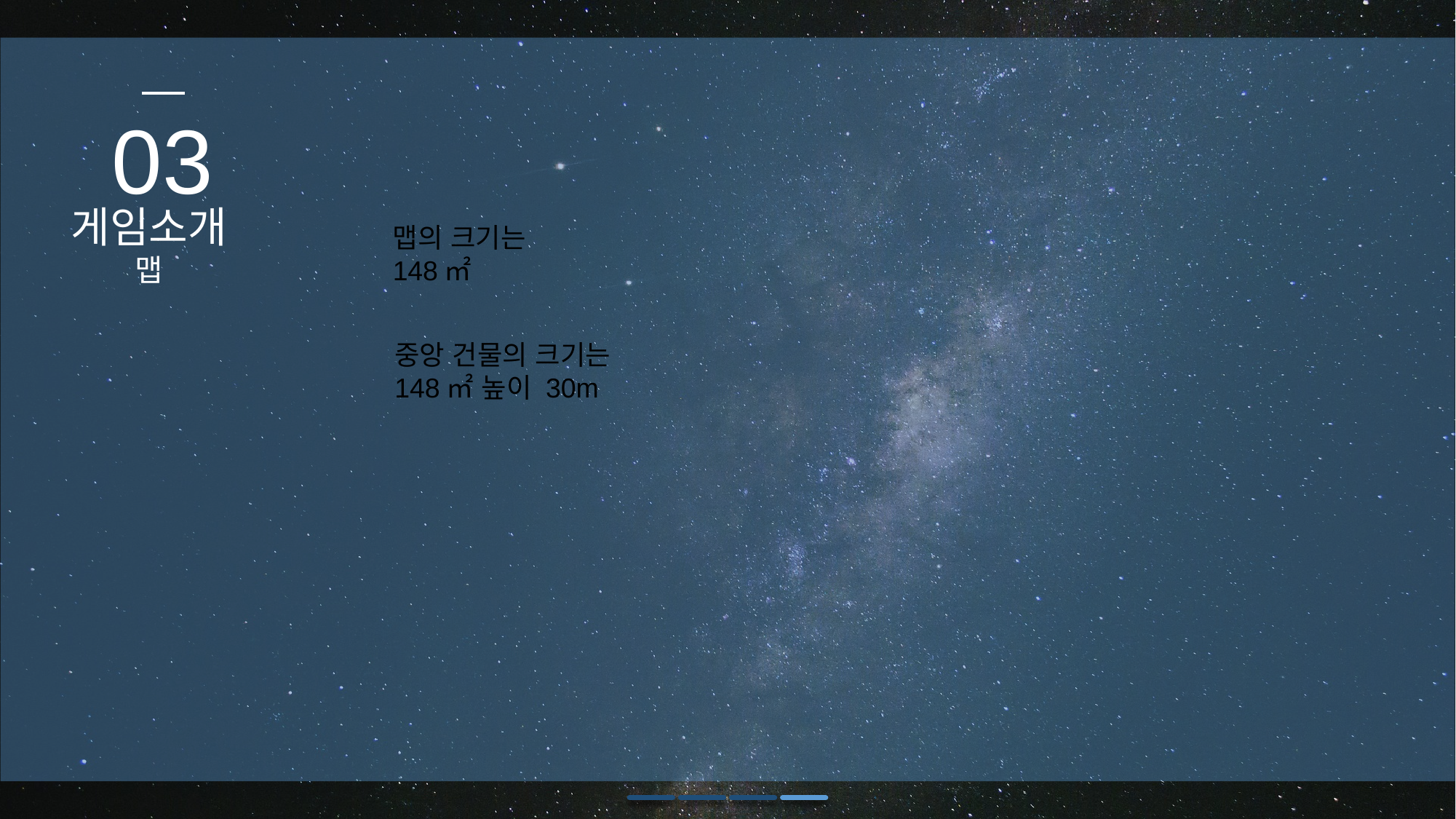

03
게임소개
맵
맵의 크기는 148㎡
중앙 건물의 크기는 148㎡ 높이 30m